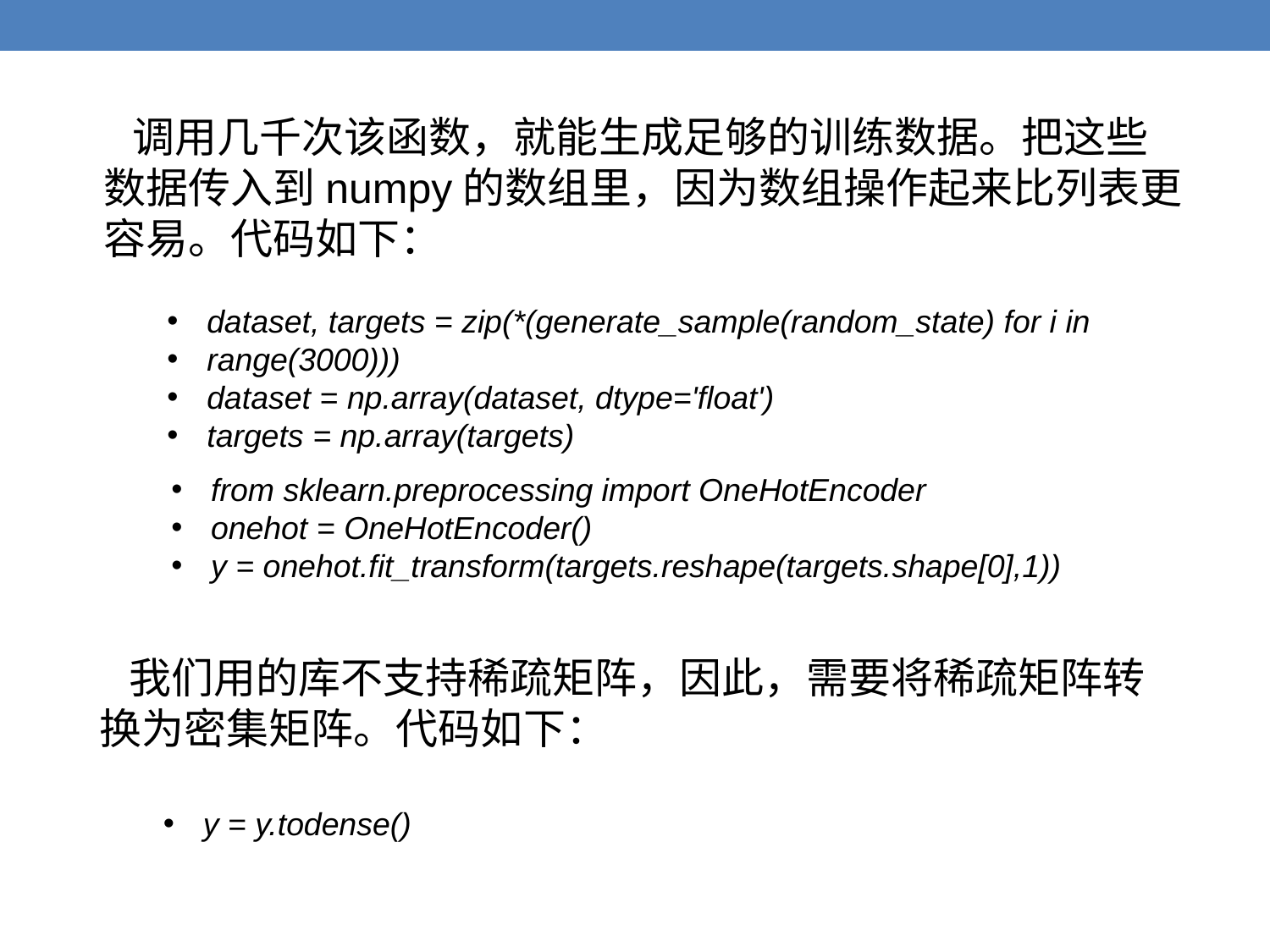

调用几千次该函数，就能生成足够的训练数据。把这些数据传入到numpy的数组里，因为数组操作起来比列表更容易。代码如下：

dataset, targets = zip(*(generate_sample(random_state) for i in
range(3000)))
dataset = np.array(dataset, dtype='float')
targets = np.array(targets)
from sklearn.preprocessing import OneHotEncoder
onehot = OneHotEncoder()
y = onehot.fit_transform(targets.reshape(targets.shape[0],1))
  我们用的库不支持稀疏矩阵，因此，需要将稀疏矩阵转换为密集矩阵。代码如下：

y = y.todense()